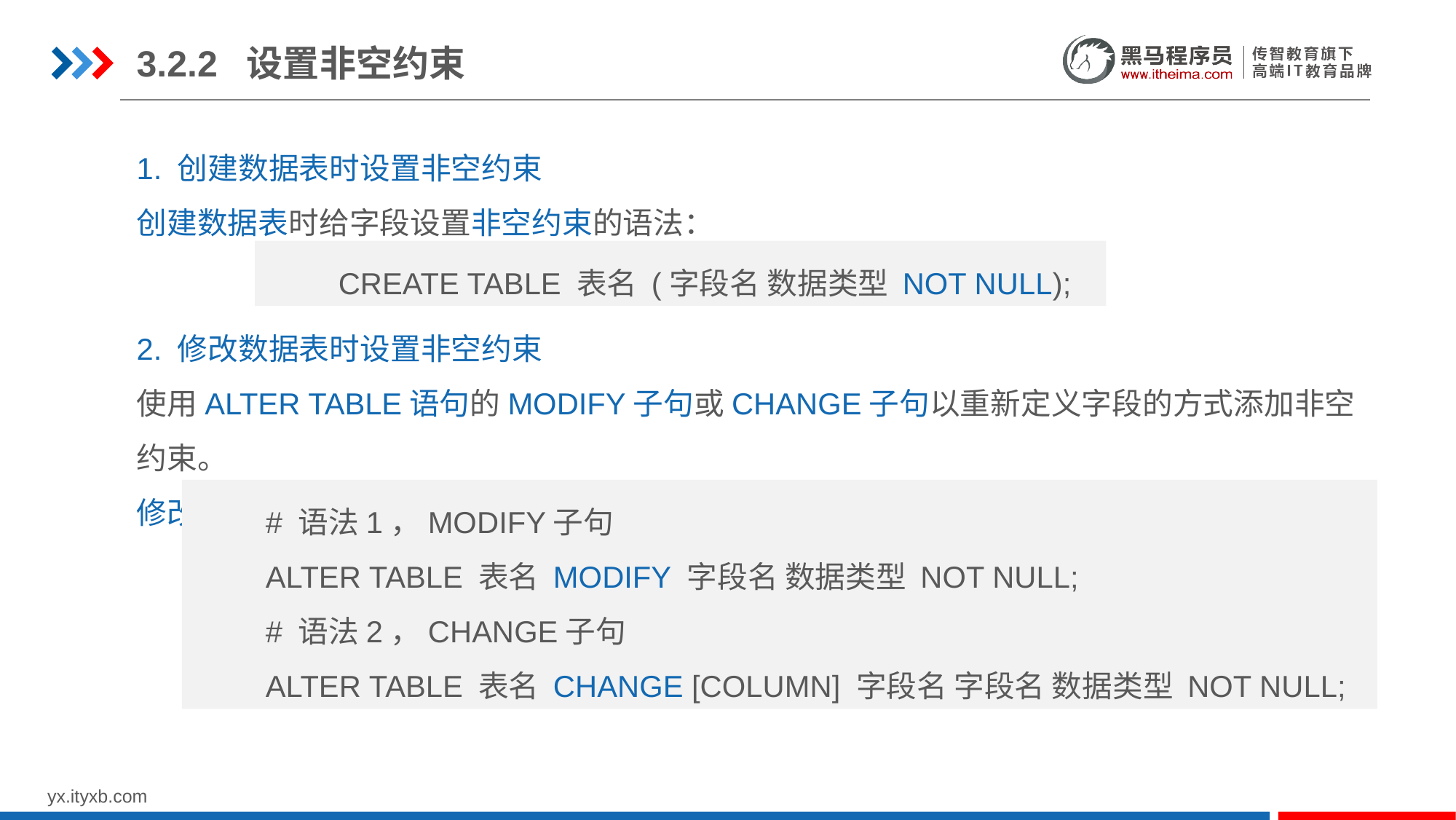

3.2.2  设置非空约束
1. 创建数据表时设置非空约束
创建数据表时给字段设置非空约束的语法：
CREATE TABLE 表名 (字段名 数据类型 NOT NULL);
2. 修改数据表时设置非空约束
使用ALTER TABLE语句的MODIFY子句或CHANGE子句以重新定义字段的方式添加非空约束。
修改数据表时设置非空约束的语法：
# 语法1，MODIFY子句
ALTER TABLE 表名 MODIFY 字段名 数据类型 NOT NULL;
# 语法2，CHANGE子句
ALTER TABLE 表名 CHANGE [COLUMN] 字段名 字段名 数据类型 NOT NULL;